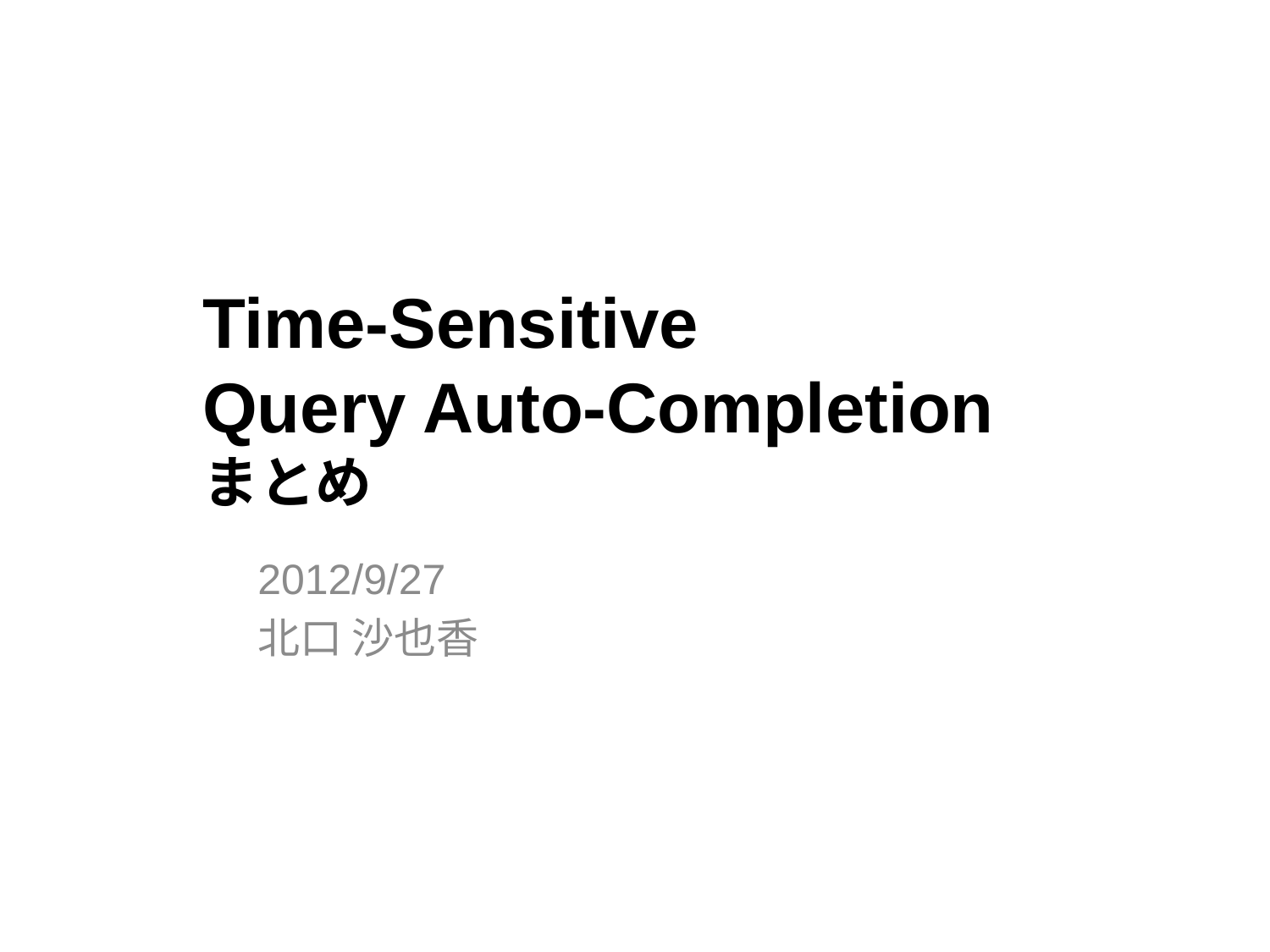

# Time-Sensitive Query Auto-Completion まとめ
2012/9/27
北口 沙也香